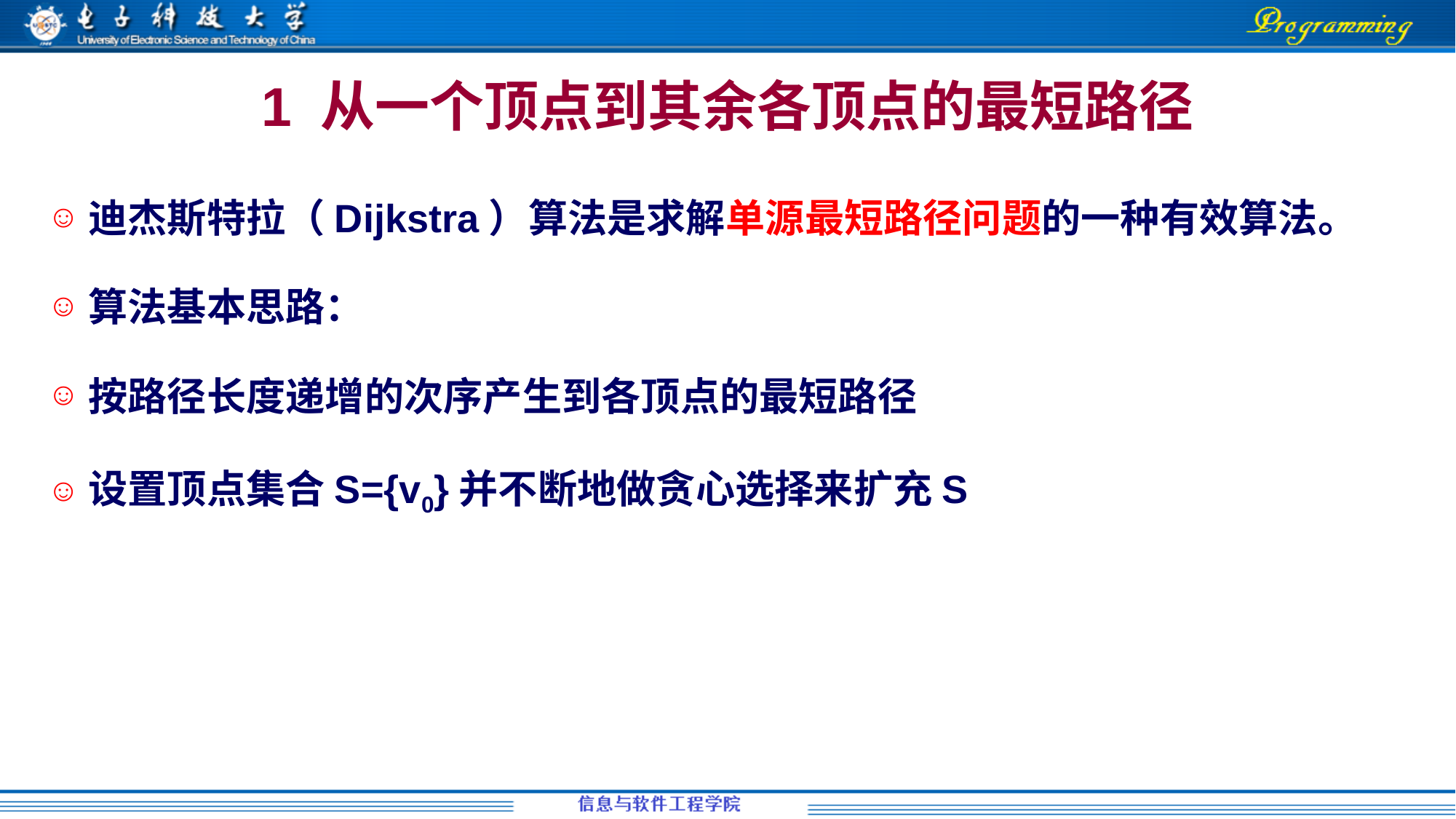

# 1 从一个顶点到其余各顶点的最短路径
迪杰斯特拉（Dijkstra）算法是求解单源最短路径问题的一种有效算法。
算法基本思路：
按路径长度递增的次序产生到各顶点的最短路径
设置顶点集合S={v0}并不断地做贪心选择来扩充S